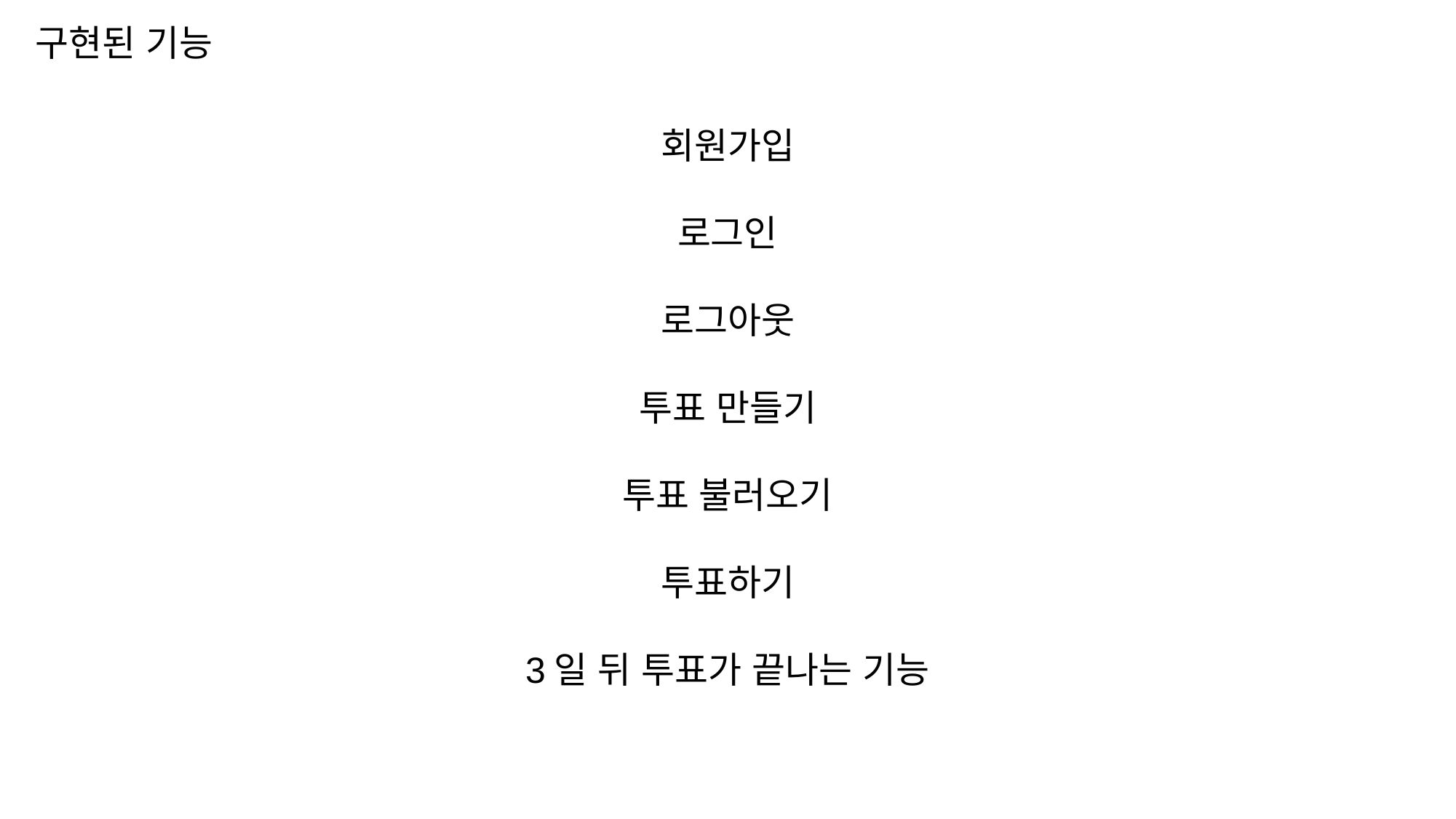

구현된 기능
회원가입

로그인

로그아웃

투표 만들기

투표 불러오기

투표하기

3일 뒤 투표가 끝나는 기능